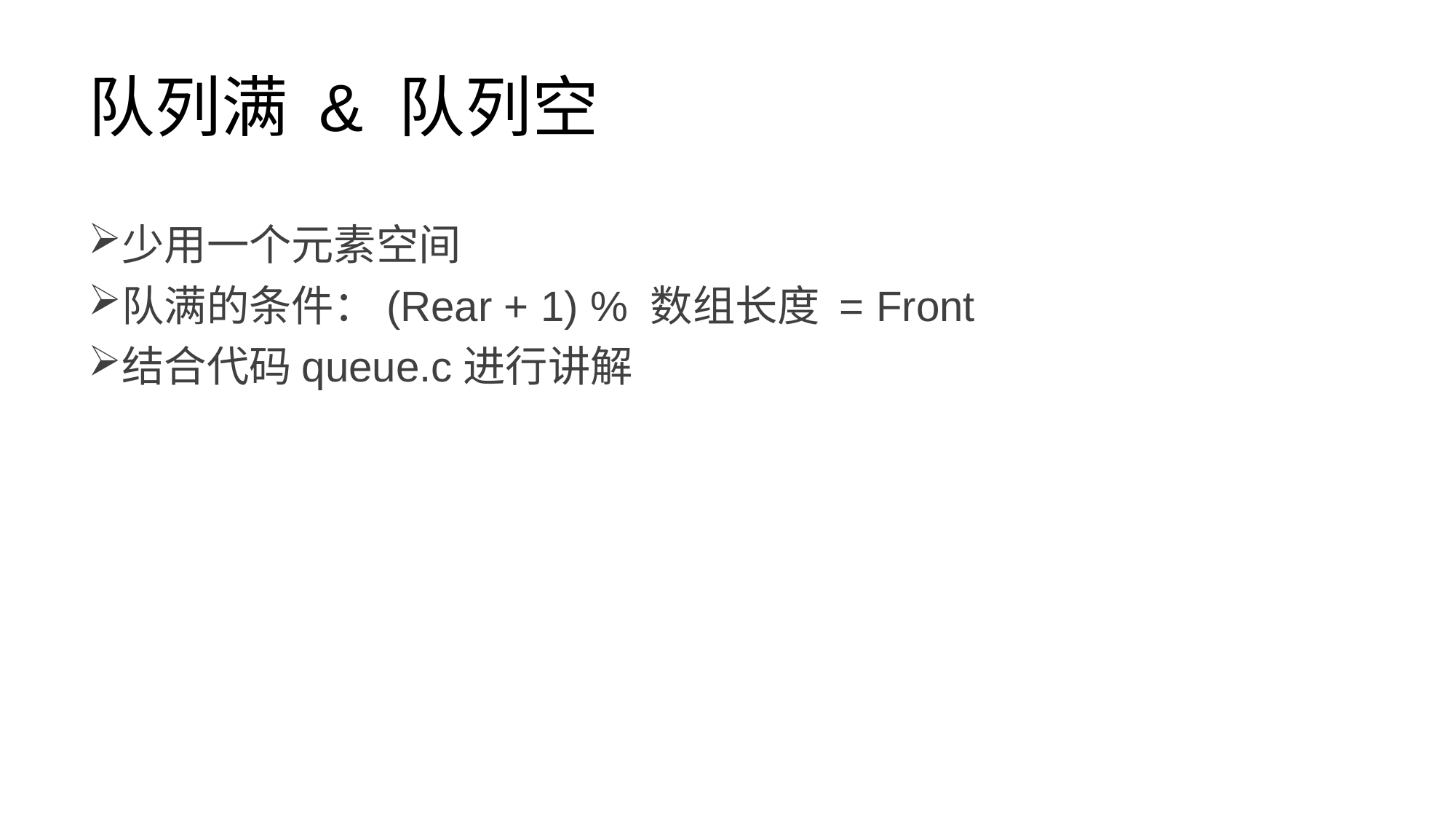

# 队列满 & 队列空
少用一个元素空间
队满的条件：(Rear + 1) % 数组长度 = Front
结合代码queue.c进行讲解